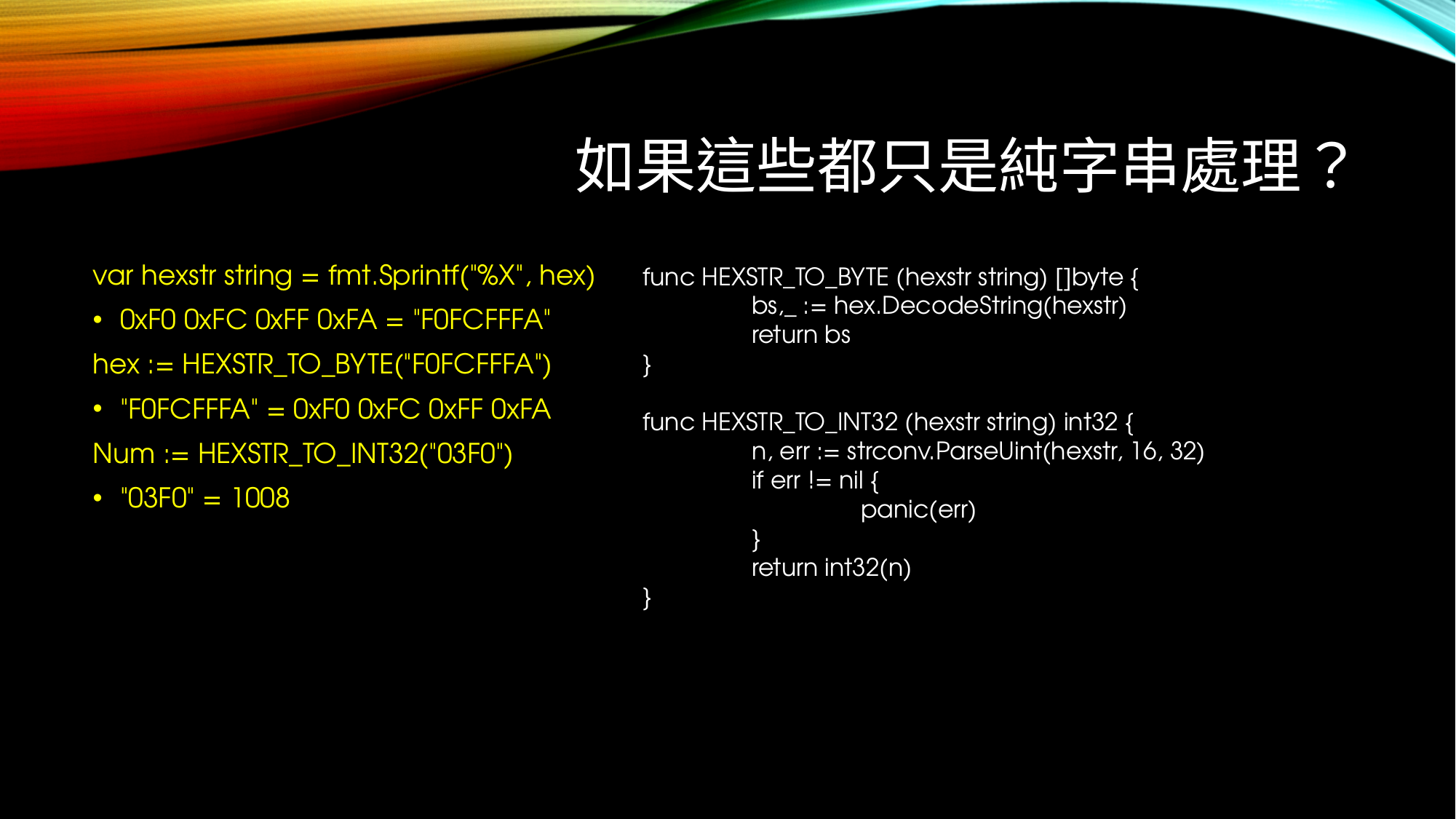

# 如果這些都只是純字串處理？
var hexstr string = fmt.Sprintf("%X", hex)
0xF0 0xFC 0xFF 0xFA = "F0FCFFFA"
hex := HEXSTR_TO_BYTE("F0FCFFFA")
"F0FCFFFA" = 0xF0 0xFC 0xFF 0xFA
Num := HEXSTR_TO_INT32("03F0")
"03F0" = 1008
func HEXSTR_TO_BYTE (hexstr string) []byte {
	bs,_ := hex.DecodeString(hexstr)
	return bs
}

func HEXSTR_TO_INT32 (hexstr string) int32 {
	n, err := strconv.ParseUint(hexstr, 16, 32)
	if err != nil {
		panic(err)
	}
	return int32(n)
}